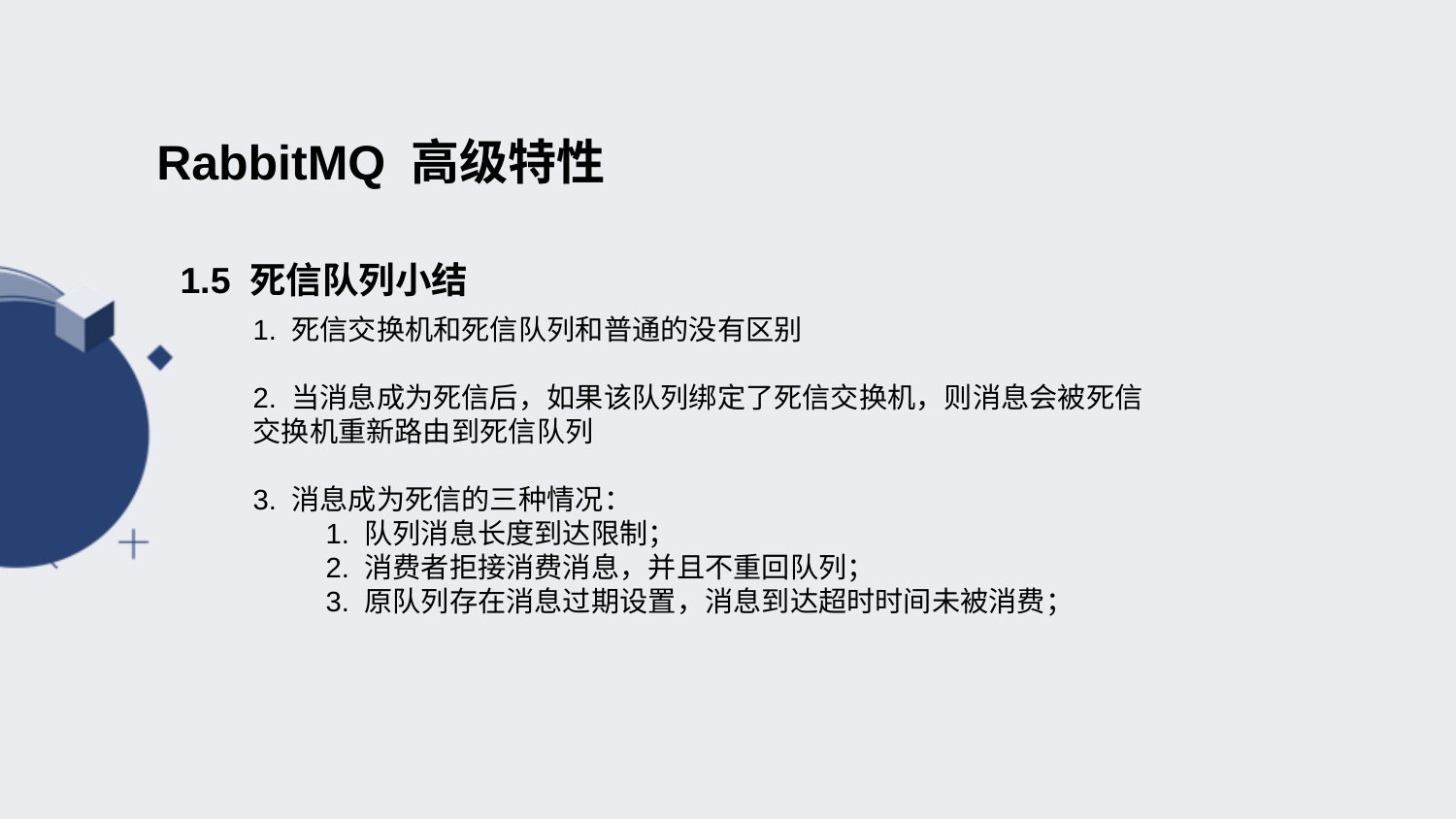

RabbitMQ 高级特性
1.5 死信队列小结
1. 死信交换机和死信队列和普通的没有区别

2. 当消息成为死信后，如果该队列绑定了死信交换机，则消息会被死信交换机重新路由到死信队列

3. 消息成为死信的三种情况：
1. 队列消息长度到达限制；
2. 消费者拒接消费消息，并且不重回队列；
3. 原队列存在消息过期设置，消息到达超时时间未被消费；